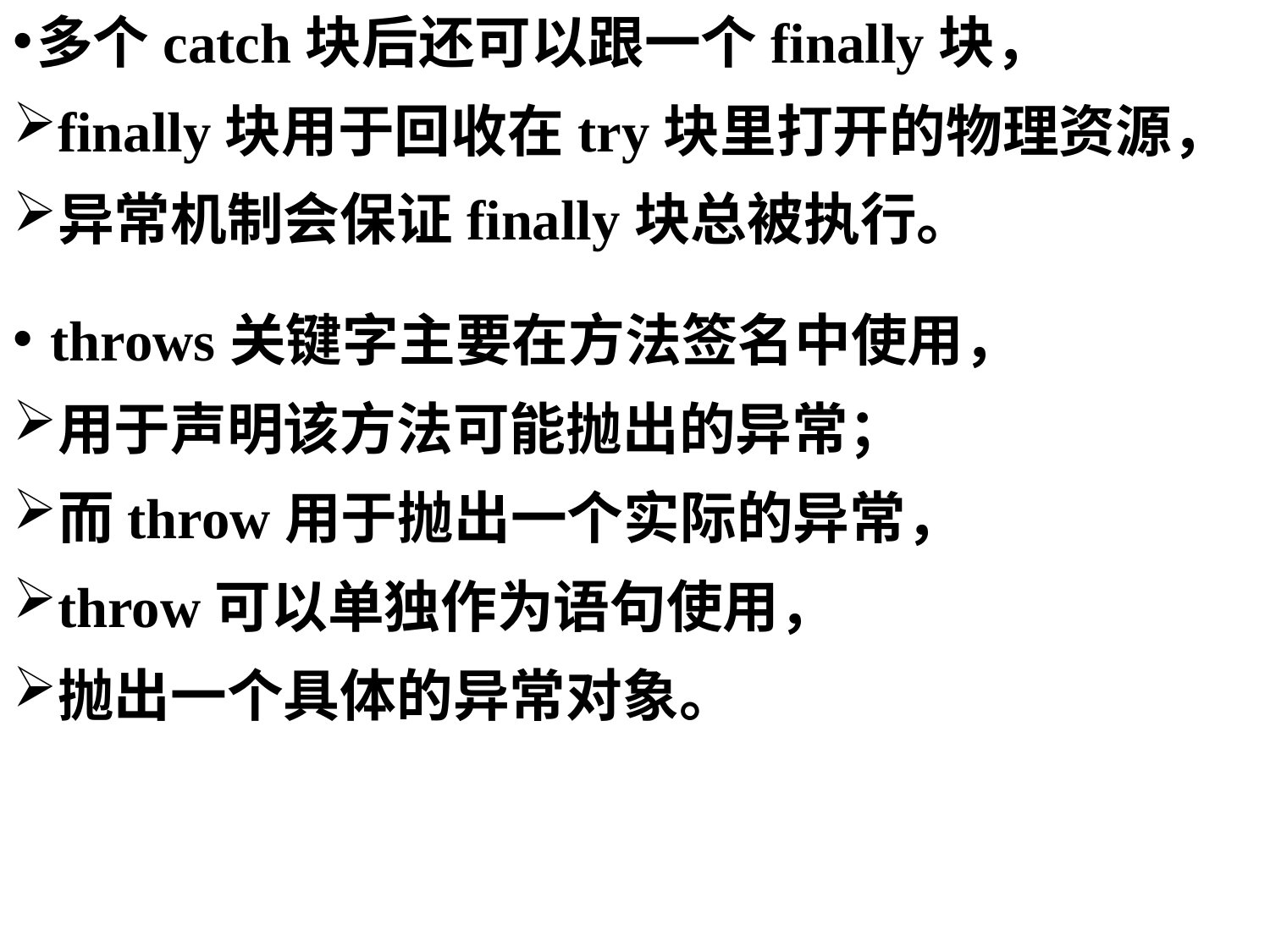

多个catch块后还可以跟一个finally块，
finally块用于回收在try块里打开的物理资源，
异常机制会保证finally块总被执行。
 throws关键字主要在方法签名中使用，
用于声明该方法可能抛出的异常；
而throw用于抛出一个实际的异常，
throw可以单独作为语句使用，
抛出一个具体的异常对象。